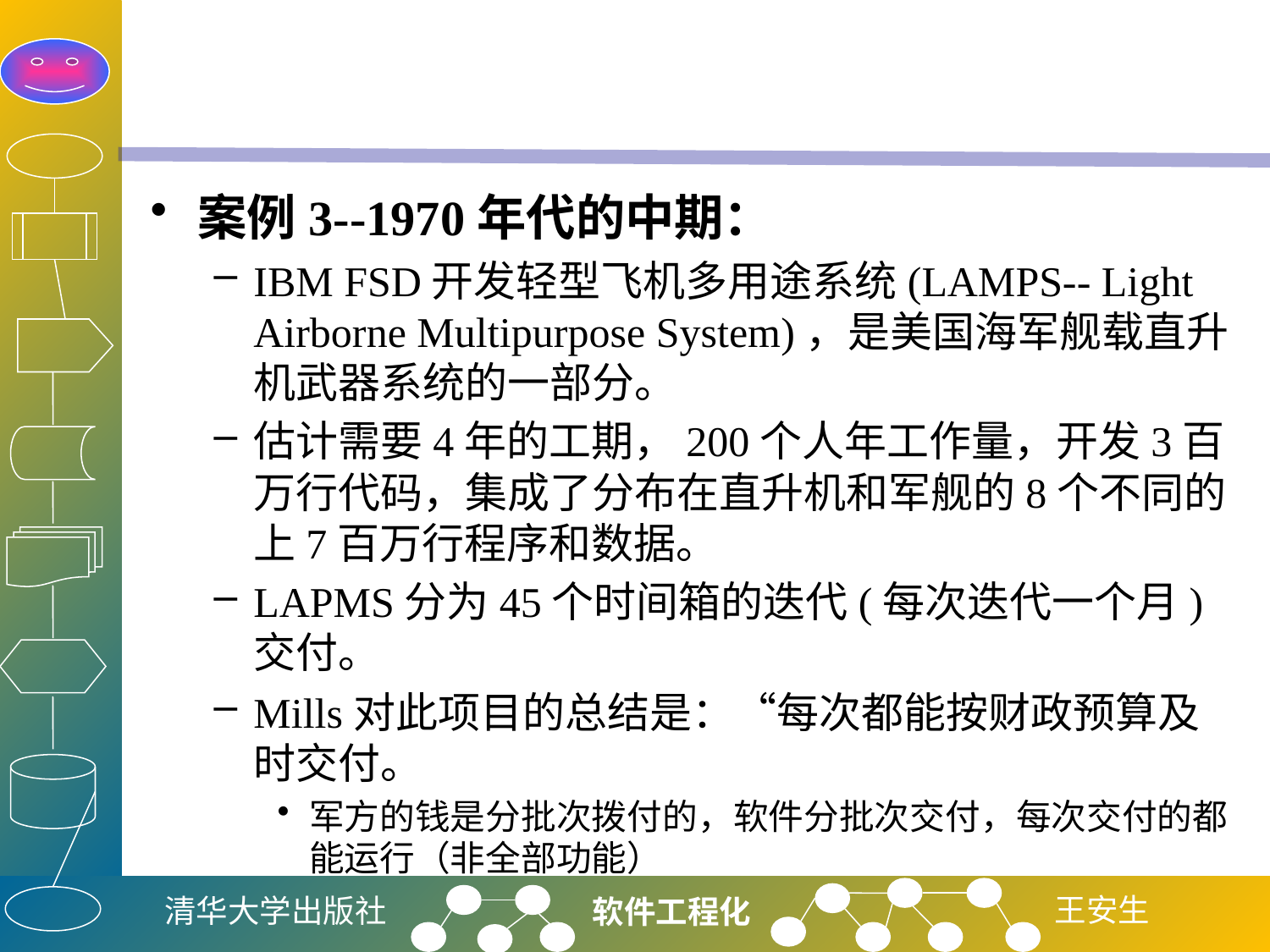

#
案例3--1970年代的中期：
IBM FSD开发轻型飞机多用途系统(LAMPS-- Light Airborne Multipurpose System)，是美国海军舰载直升机武器系统的一部分。
估计需要4年的工期，200个人年工作量，开发3百万行代码，集成了分布在直升机和军舰的8个不同的上7百万行程序和数据。
LAPMS分为45个时间箱的迭代(每次迭代一个月)交付。
Mills对此项目的总结是：“每次都能按财政预算及时交付。
军方的钱是分批次拨付的，软件分批次交付，每次交付的都能运行（非全部功能）